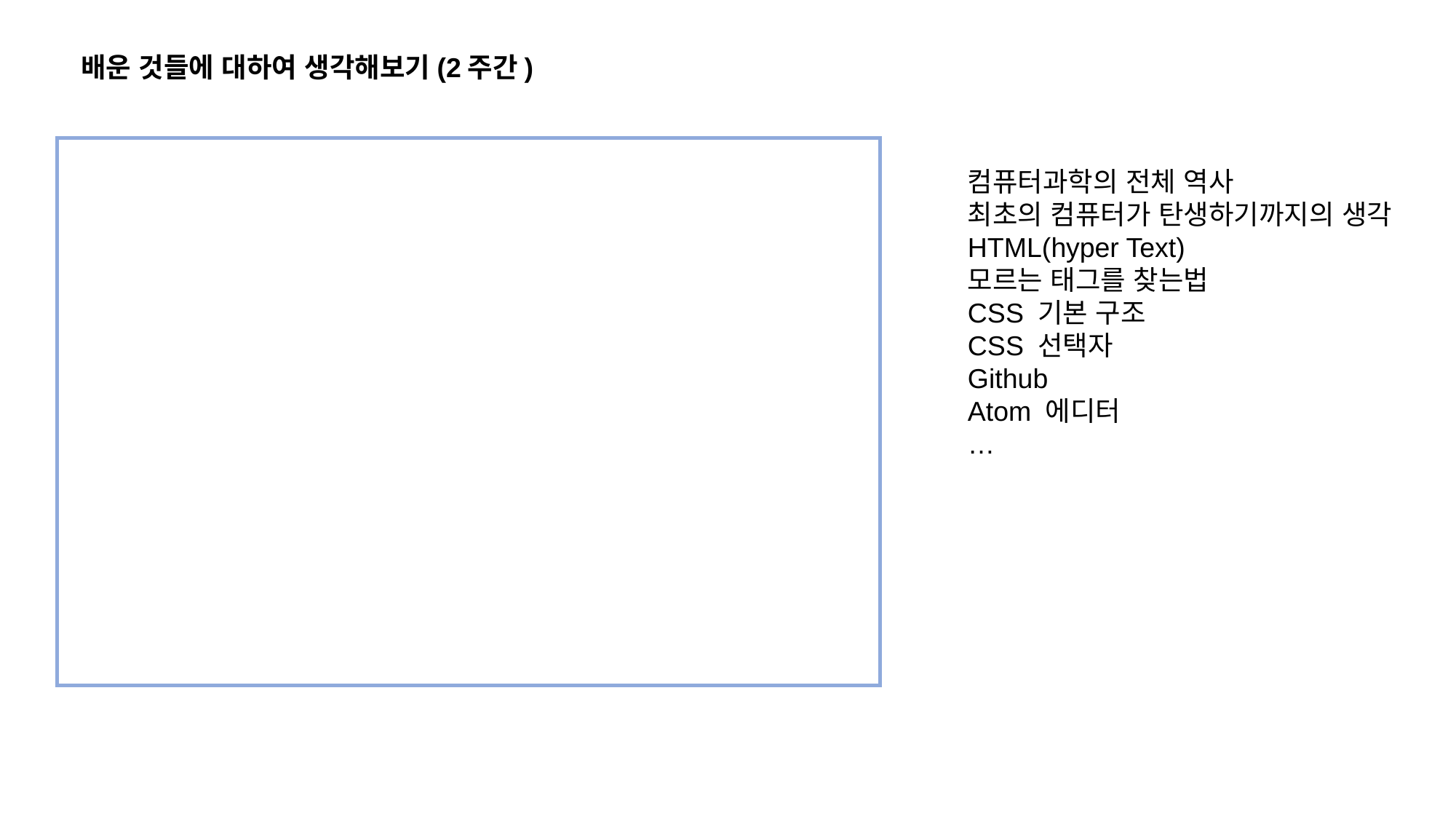

배운 것들에 대하여 생각해보기(2주간)

컴퓨터과학의 전체 역사
최초의 컴퓨터가 탄생하기까지의 생각
HTML(hyper Text)
모르는 태그를 찾는법
CSS 기본 구조
CSS 선택자
Github
Atom 에디터
…